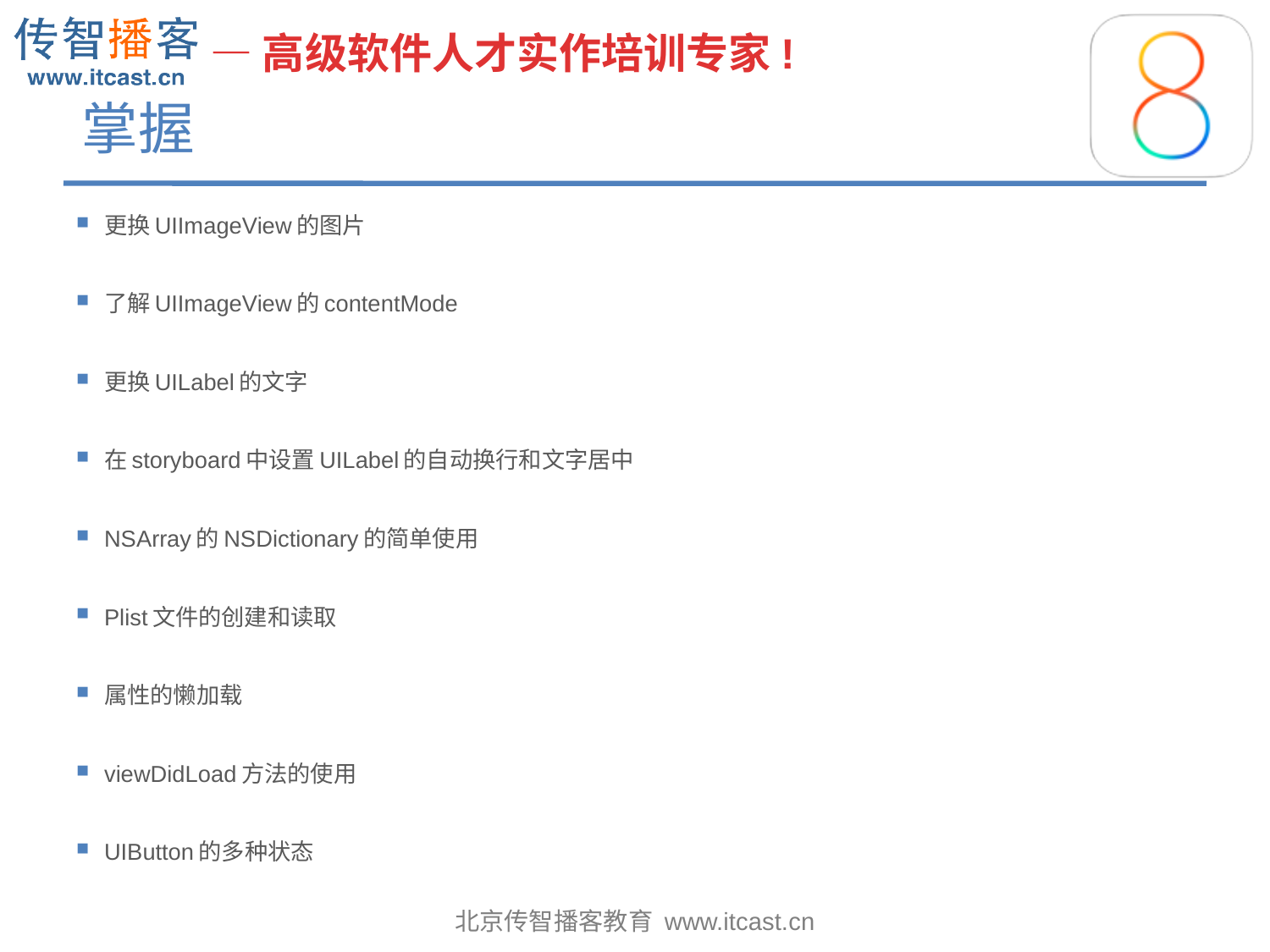

# 掌握
更换UIImageView的图片

了解UIImageView的contentMode

更换UILabel的文字

在storyboard中设置UILabel的自动换行和文字居中

NSArray的NSDictionary的简单使用

Plist文件的创建和读取

属性的懒加载

viewDidLoad方法的使用

UIButton的多种状态